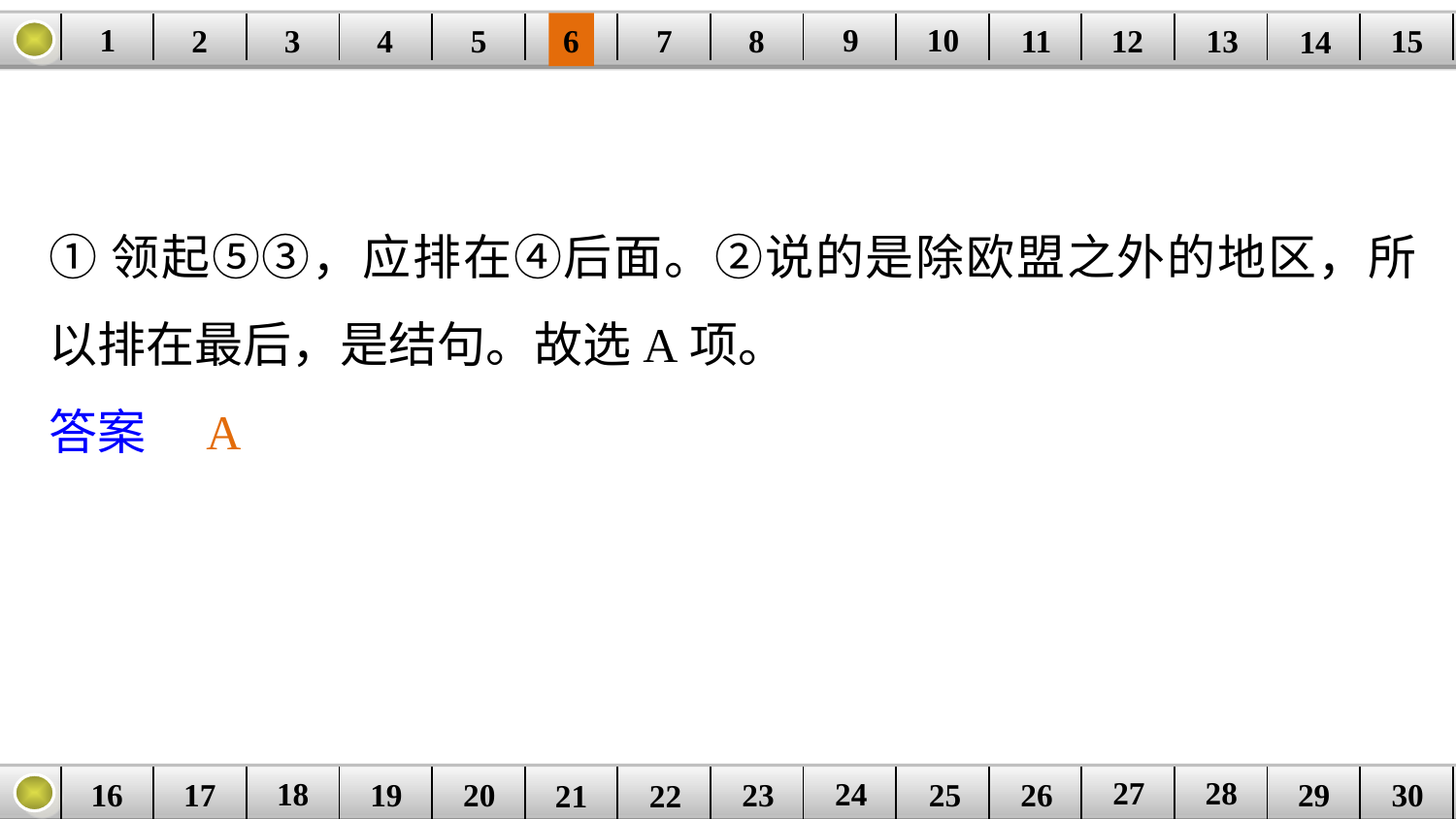

9
10
1
3
4
5
6
8
11
2
12
15
|  |  |  |  |  |  |  |  |  |  |  |  |  |  |  |
| --- | --- | --- | --- | --- | --- | --- | --- | --- | --- | --- | --- | --- | --- | --- |
7
13
14

①领起⑤③，应排在④后面。②说的是除欧盟之外的地区，所以排在最后，是结句。故选A项。
答案　A

27
28
18
24
16
25
26
30
|  |  |  |  |  |  |  |  |  |  |  |  |  |  |  |
| --- | --- | --- | --- | --- | --- | --- | --- | --- | --- | --- | --- | --- | --- | --- |
23
17
19
20
29
21
22